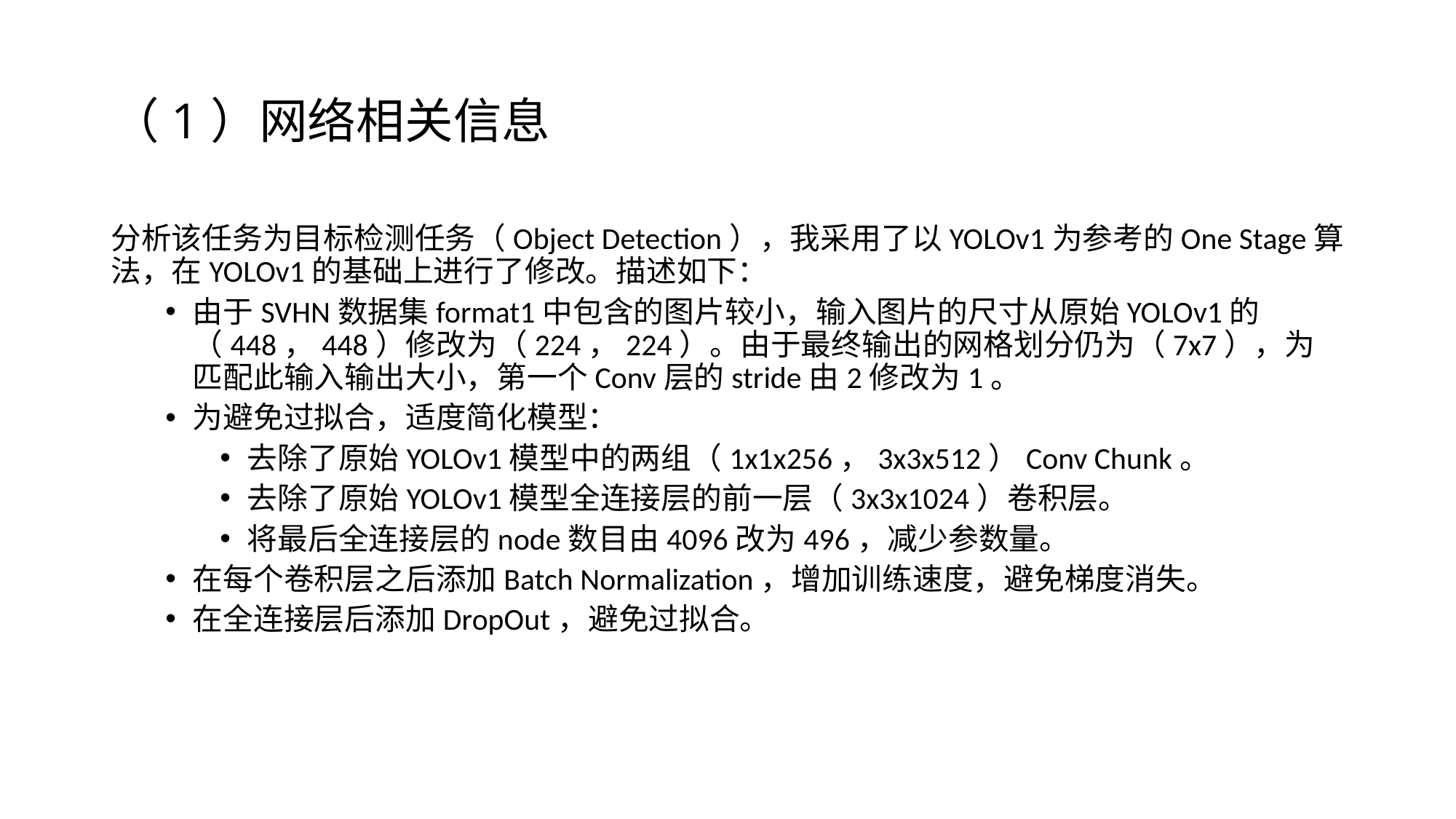

# （1）网络相关信息
分析该任务为目标检测任务（Object Detection），我采用了以YOLOv1为参考的One Stage算法，在YOLOv1的基础上进行了修改。描述如下：
由于SVHN数据集format1中包含的图片较小，输入图片的尺寸从原始YOLOv1的（448，448）修改为（224，224）。由于最终输出的网格划分仍为（7x7），为匹配此输入输出大小，第一个Conv层的stride由2修改为1。
为避免过拟合，适度简化模型：
去除了原始YOLOv1模型中的两组（1x1x256，3x3x512）Conv Chunk。
去除了原始YOLOv1模型全连接层的前一层（3x3x1024）卷积层。
将最后全连接层的node数目由4096改为496，减少参数量。
在每个卷积层之后添加Batch Normalization，增加训练速度，避免梯度消失。
在全连接层后添加DropOut，避免过拟合。